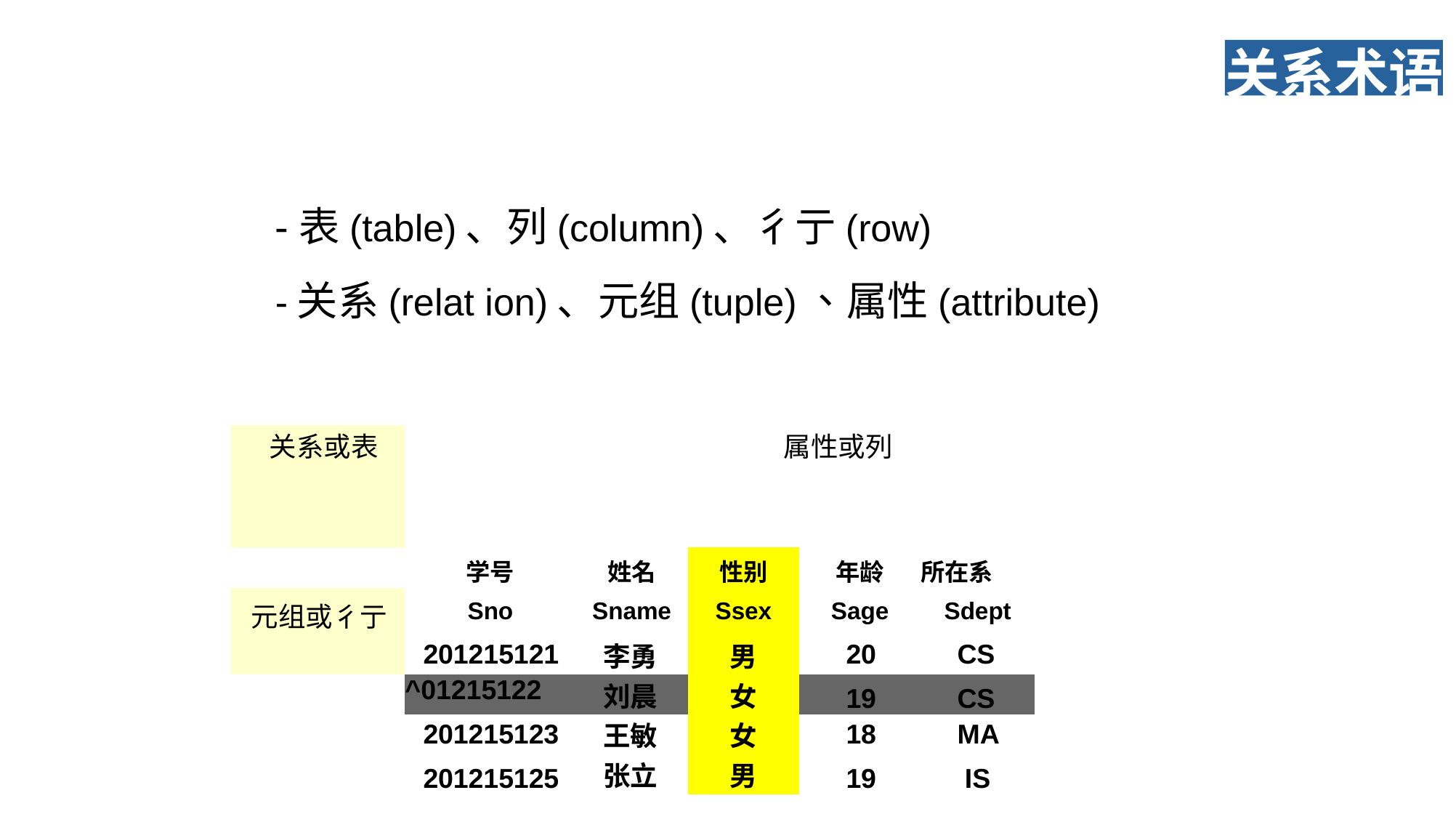

关系术语
-表(table)、列(column)、彳亍(row)
-关系(relat ion)、元组(tuple)、属性(attribute)
| 关系或表 | 属性或列 |  |  |  |  |
| --- | --- | --- | --- | --- | --- |
|  | 学号 | 姓名 | 性别 | 年龄 | 所在系 |
| 元组或彳亍 | Sno | Sname | Ssex | Sage | Sdept |
|  | 201215121 | 李勇 | 男 | 20 | CS |
|  | ^01215122 | 刘晨 | 女 | 19 | CS |
|  | 201215123 | 王敏 | 女 | 18 | MA |
|  | 201215125 | 张立 | 男 | 19 | IS |